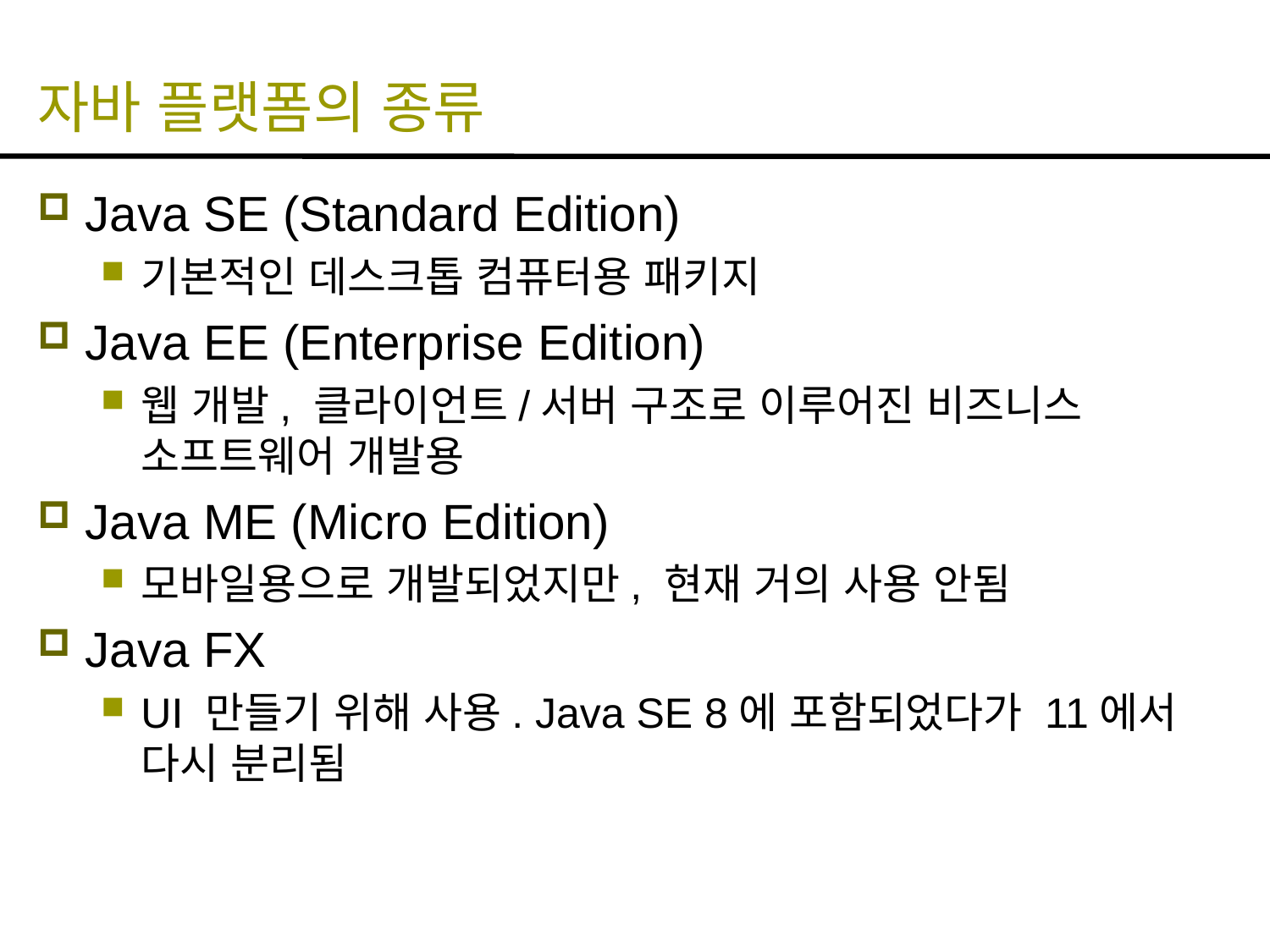

# 자바 플랫폼의 종류
Java SE (Standard Edition)
기본적인 데스크톱 컴퓨터용 패키지
Java EE (Enterprise Edition)
웹 개발, 클라이언트/서버 구조로 이루어진 비즈니스 소프트웨어 개발용
Java ME (Micro Edition)
모바일용으로 개발되었지만, 현재 거의 사용 안됨
Java FX
UI 만들기 위해 사용. Java SE 8에 포함되었다가 11에서 다시 분리됨